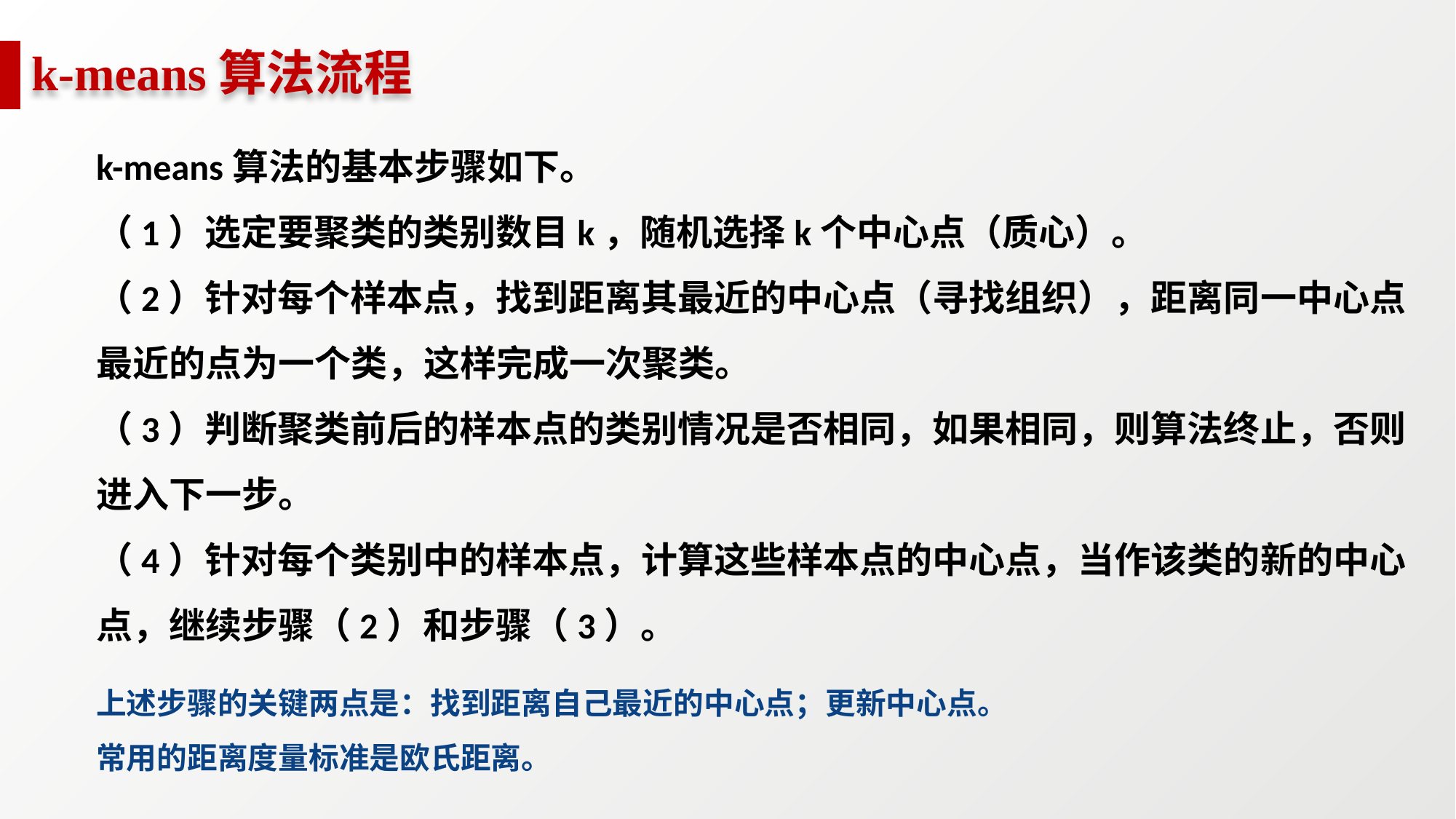

# k-means算法流程
k-means算法的基本步骤如下。
（1）选定要聚类的类别数目k，随机选择k个中心点（质心）。
（2）针对每个样本点，找到距离其最近的中心点（寻找组织），距离同一中心点最近的点为一个类，这样完成一次聚类。
（3）判断聚类前后的样本点的类别情况是否相同，如果相同，则算法终止，否则进入下一步。
（4）针对每个类别中的样本点，计算这些样本点的中心点，当作该类的新的中心点，继续步骤（2）和步骤（3）。
上述步骤的关键两点是：找到距离自己最近的中心点；更新中心点。
常用的距离度量标准是欧氏距离。